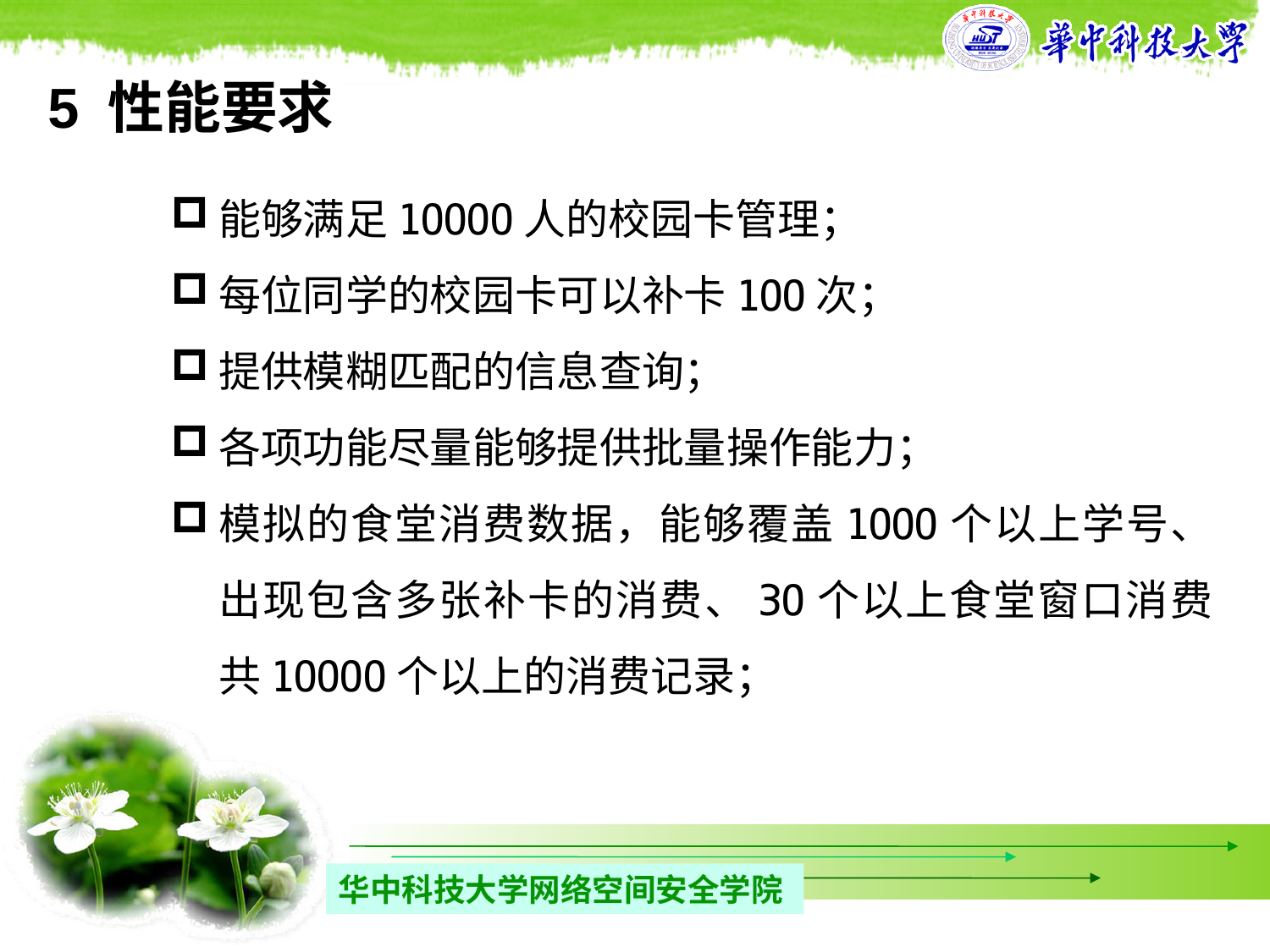

5 性能要求
能够满足10000人的校园卡管理；
每位同学的校园卡可以补卡100次；
提供模糊匹配的信息查询；
各项功能尽量能够提供批量操作能力；
模拟的食堂消费数据，能够覆盖1000个以上学号、出现包含多张补卡的消费、30个以上食堂窗口消费共10000个以上的消费记录；
21